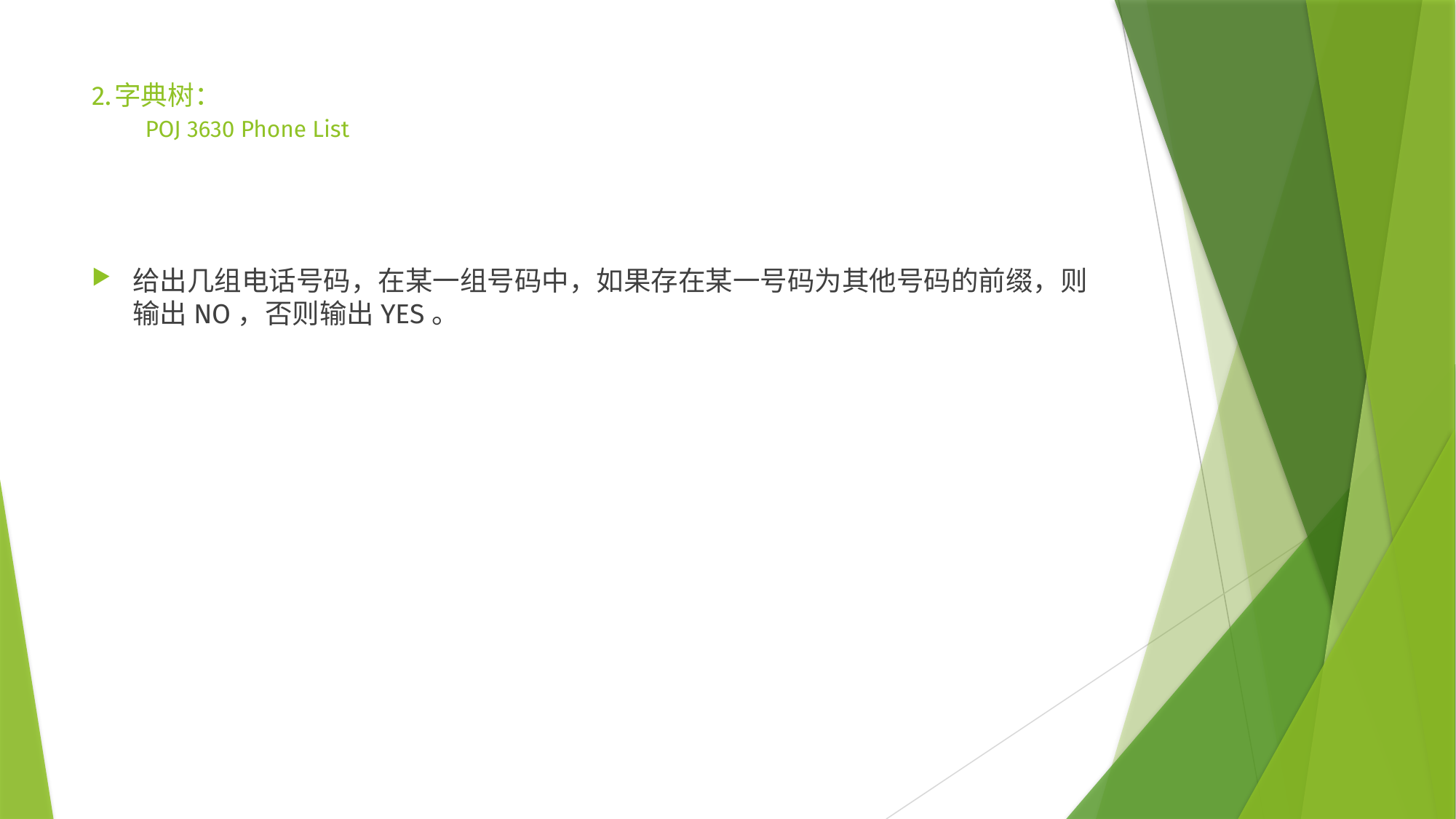

# 2.字典树： POJ 3630 Phone List
给出几组电话号码，在某一组号码中，如果存在某一号码为其他号码的前缀，则输出NO，否则输出YES。